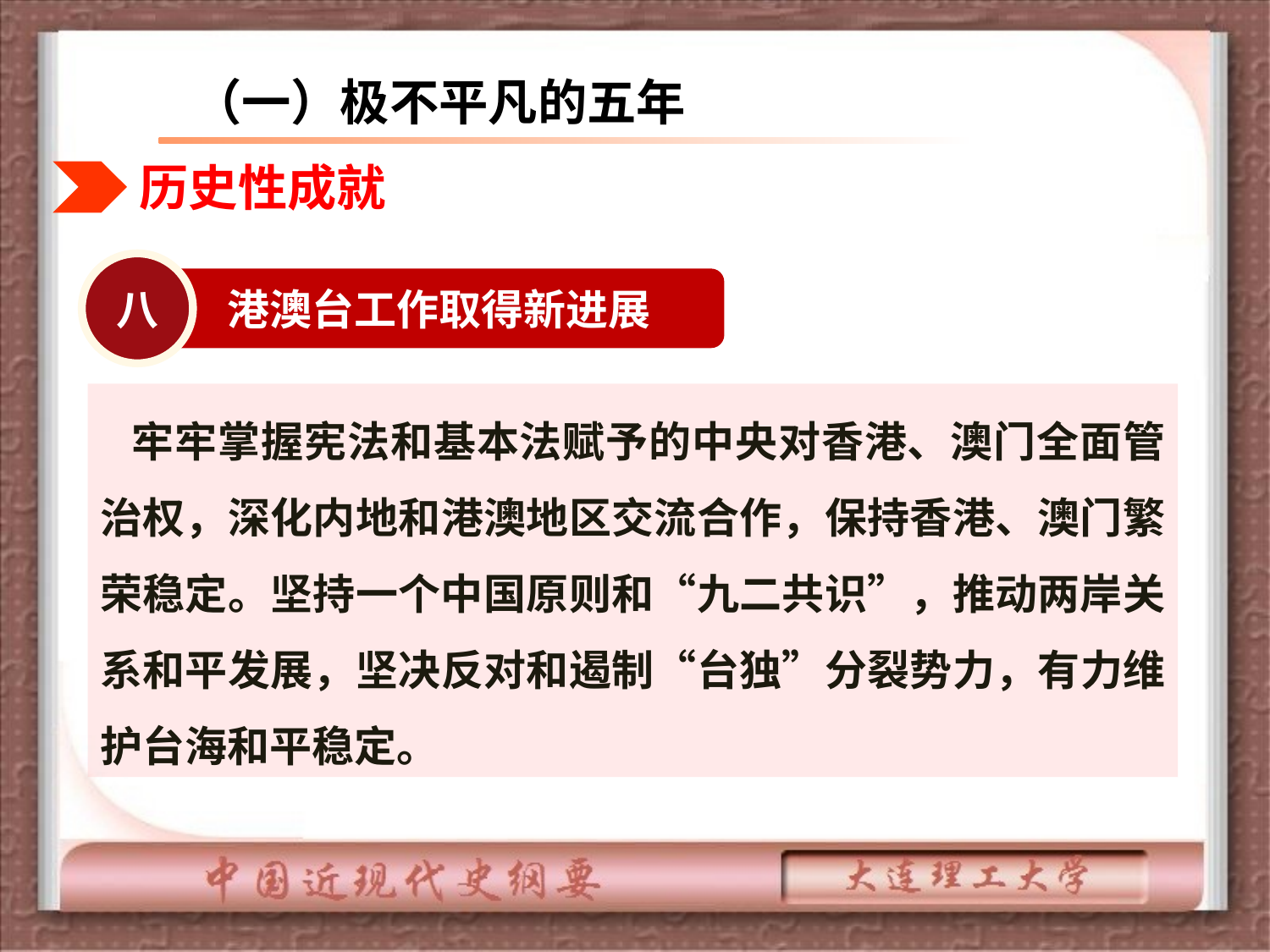

（一）极不平凡的五年

历史性成就

八
港澳台工作取得新进展
  牢牢掌握宪法和基本法赋予的中央对香港、澳门全面管治权，深化内地和港澳地区交流合作，保持香港、澳门繁荣稳定。坚持一个中国原则和“九二共识”，推动两岸关系和平发展，坚决反对和遏制“台独”分裂势力，有力维护台海和平稳定。